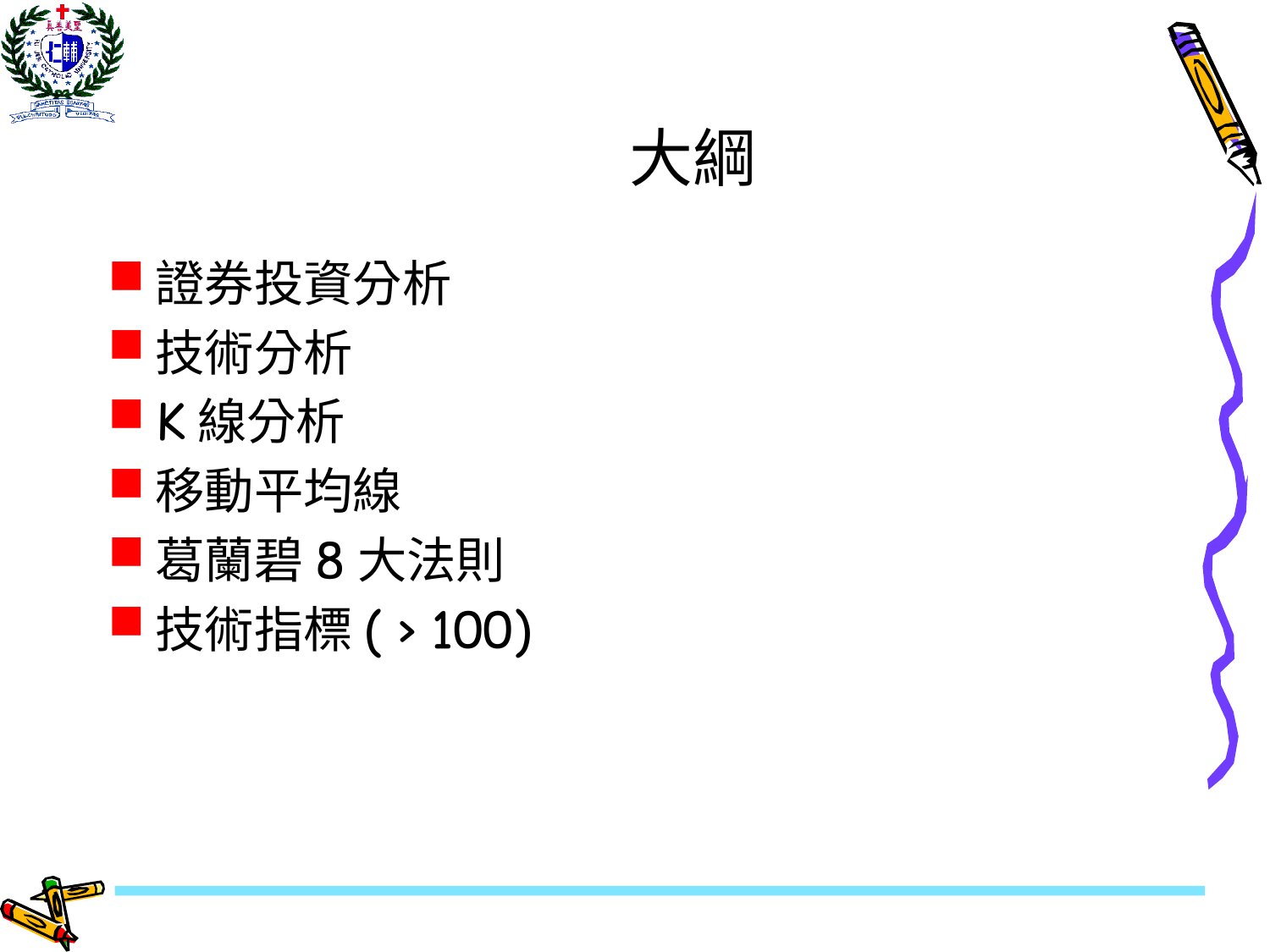

# 大綱
證券投資分析
技術分析
K線分析
移動平均線
葛蘭碧8大法則
技術指標( > 100)